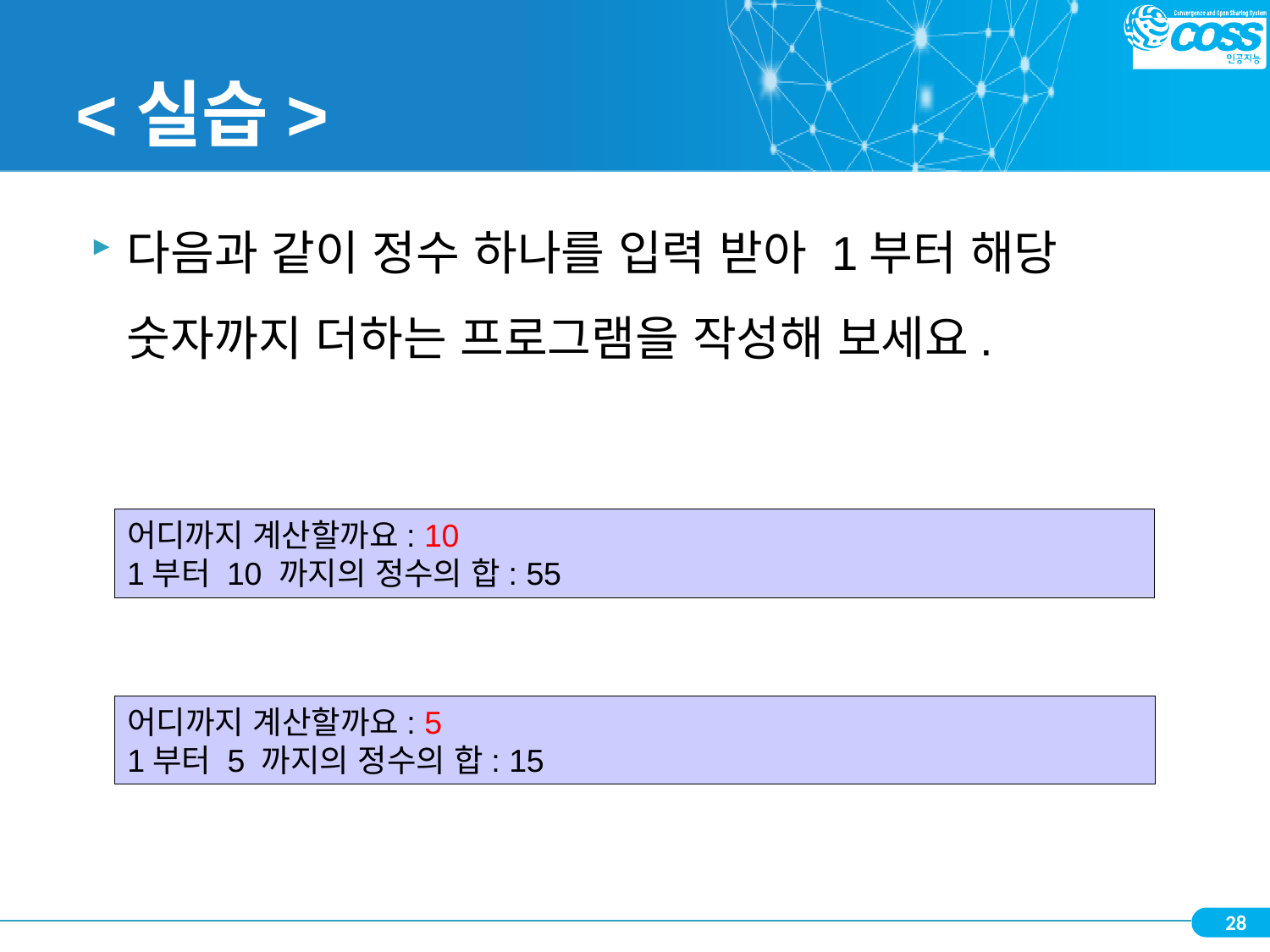

# <실습>
다음과 같이 정수 하나를 입력 받아 1부터 해당 숫자까지 더하는 프로그램을 작성해 보세요.
어디까지 계산할까요: 10
1부터 10 까지의 정수의 합: 55
어디까지 계산할까요: 5
1부터 5 까지의 정수의 합: 15